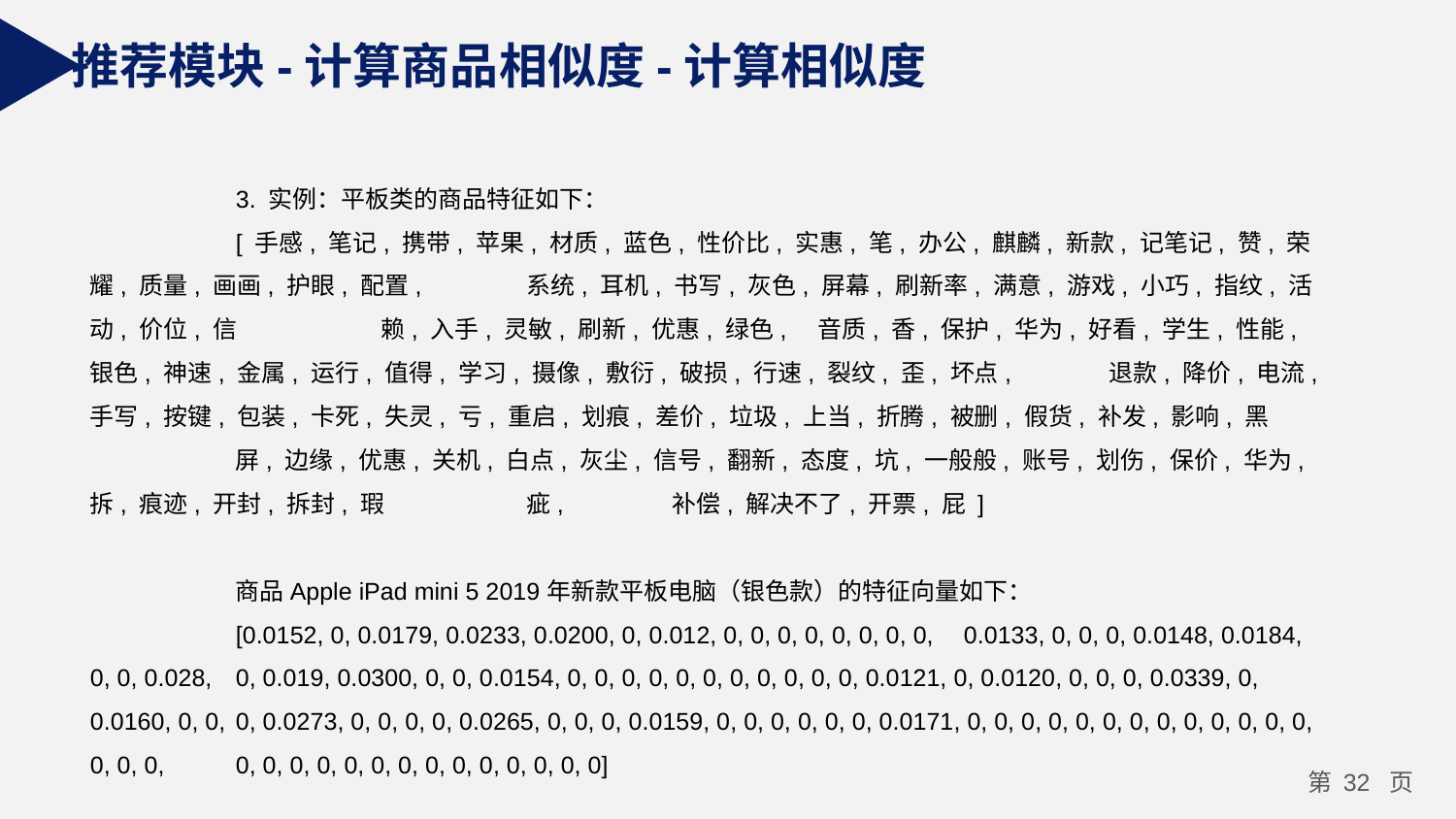

推荐模块-计算商品相似度-计算相似度
	3. 实例：平板类的商品特征如下：
	[ 手感, 笔记, 携带, 苹果, 材质, 蓝色, 性价比, 实惠, 笔, 办公, 麒麟, 新款, 记笔记, 赞, 荣耀, 质量, 画画, 护眼, 配置, 	系统, 耳机, 书写, 灰色, 屏幕, 刷新率, 满意, 游戏, 小巧, 指纹, 活动, 价位, 信	赖, 入手, 灵敏, 刷新, 优惠, 绿色, 	音质, 香, 保护, 华为, 好看, 学生, 性能, 银色, 神速, 金属, 运行, 值得, 学习, 摄像, 敷衍, 破损, 行速, 裂纹, 歪, 坏点, 	退款, 降价, 电流, 手写, 按键, 包装, 卡死, 失灵, 亏, 重启, 划痕, 差价, 垃圾, 上当, 折腾, 被删, 假货, 补发, 影响, 黑	屏, 边缘, 优惠, 关机, 白点, 灰尘, 信号, 翻新, 态度, 坑, 一般般, 账号, 划伤, 保价, 华为, 拆, 痕迹, 开封, 拆封, 瑕	疵, 	补偿, 解决不了, 开票, 屁 ]

	商品Apple iPad mini 5 2019年新款平板电脑（银色款）的特征向量如下：
	[0.0152, 0, 0.0179, 0.0233, 0.0200, 0, 0.012, 0, 0, 0, 0, 0, 0, 0, 0, 	0.0133, 0, 0, 0, 0.0148, 0.0184, 0, 0, 0.028, 	0, 0.019, 0.0300, 0, 0, 0.0154, 0, 0, 0, 0, 0, 0, 0, 0, 0, 0, 0, 0.0121, 0, 0.0120, 0, 0, 0, 0.0339, 0, 0.0160, 0, 0, 	0, 0.0273, 0, 0, 0, 0, 0.0265, 0, 0, 0, 0.0159, 0, 0, 0, 0, 0, 0, 0.0171, 0, 0, 0, 0, 0, 0, 0, 0, 0, 0, 0, 0, 0, 0, 0, 0, 	0, 0, 0, 0, 0, 0, 0, 0, 0, 0, 0, 0, 0, 0]